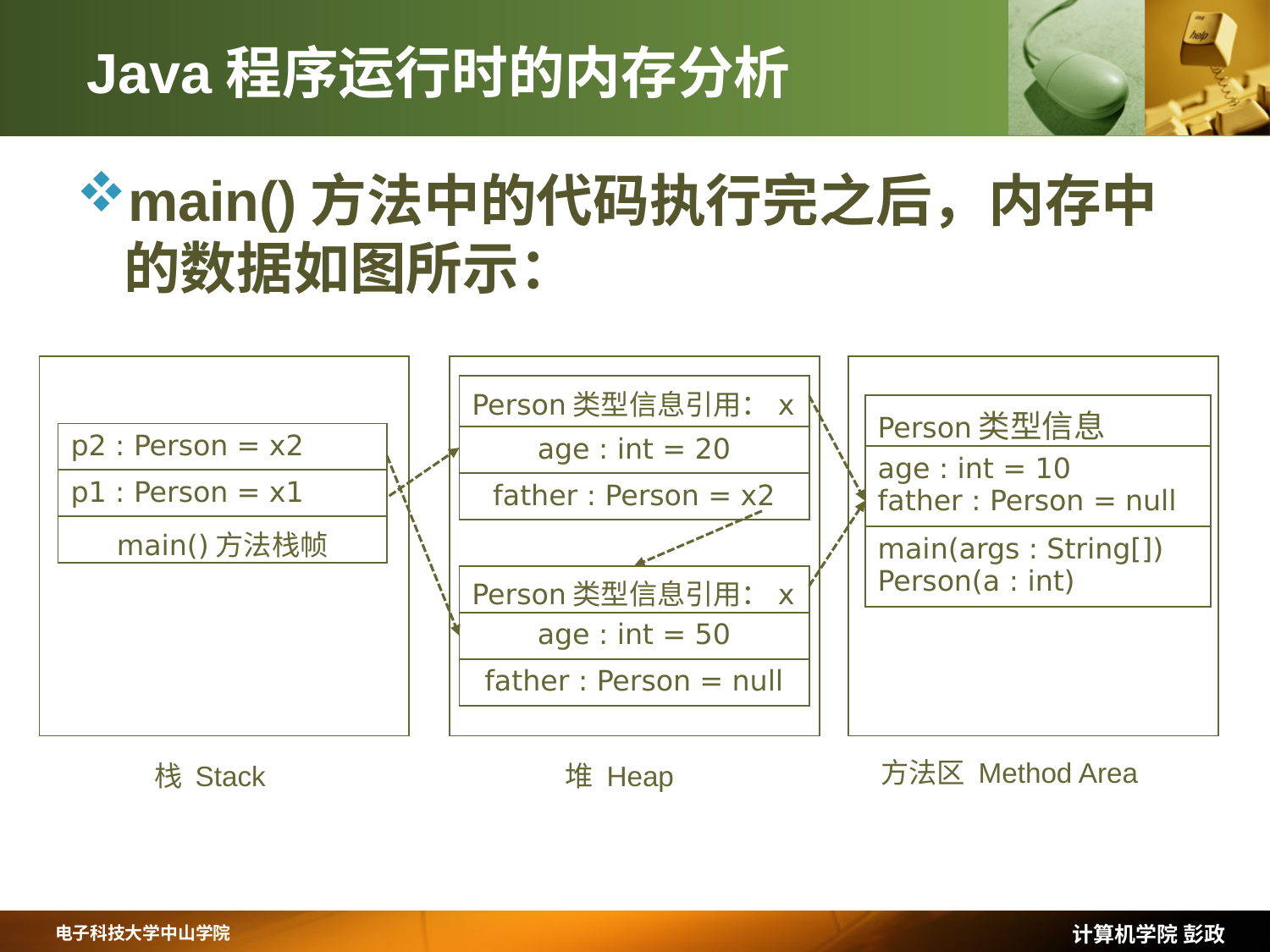

# Java程序运行时的内存分析
main()方法中的代码执行完之后，内存中的数据如图所示：
|  |
| --- |
|  |
| --- |
|  |
| --- |
| Person类型信息引用：x |
| --- |
| age : int = 20 |
| father : Person = x2 |
| Person类型信息 |
| --- |
| age : int = 10 father : Person = null |
| main(args : String[]) Person(a : int) |
| p2 : Person = x2 |
| --- |
| p1 : Person = x1 |
| main()方法栈帧 |
| Person类型信息引用：x |
| --- |
| age : int = 50 |
| father : Person = null |
方法区 Method Area
栈 Stack
堆 Heap
计算机学院 彭政
电子科技大学中山学院